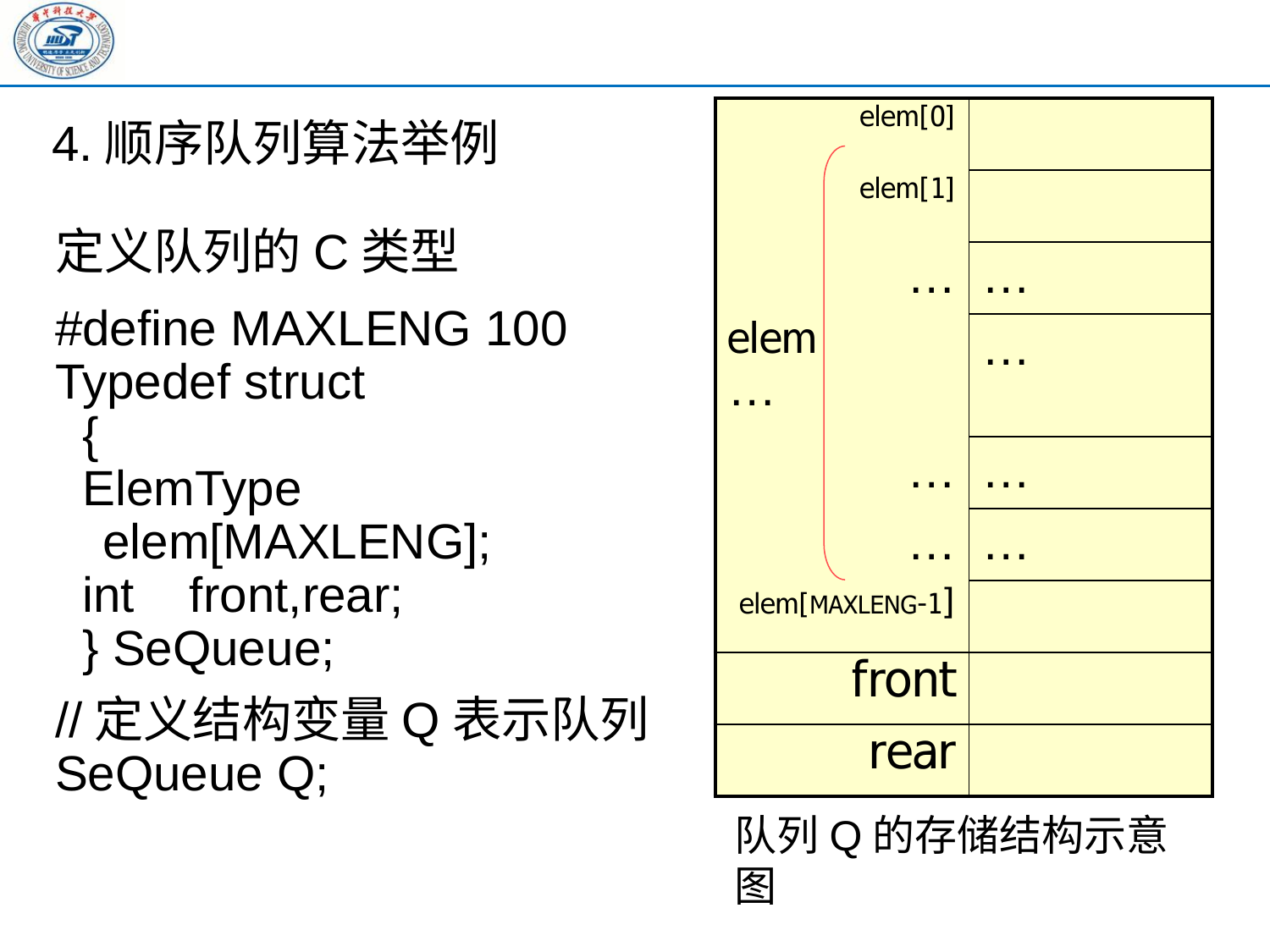

| elem[0] |  |
| --- | --- |
| elem[1] |  |
| … | … |
| elem … | … |
| … | … |
| … | … |
| elem[MAXLENG-1] |  |
| front |  |
| rear |  |
# 4.顺序队列算法举例

定义队列的C类型

#define MAXLENG 100
Typedef struct
  {
  ElemType elem[MAXLENG];
  int    front,rear;
  } SeQueue;

//定义结构变量Q表示队列
SeQueue Q;

队列Q的存储结构示意图